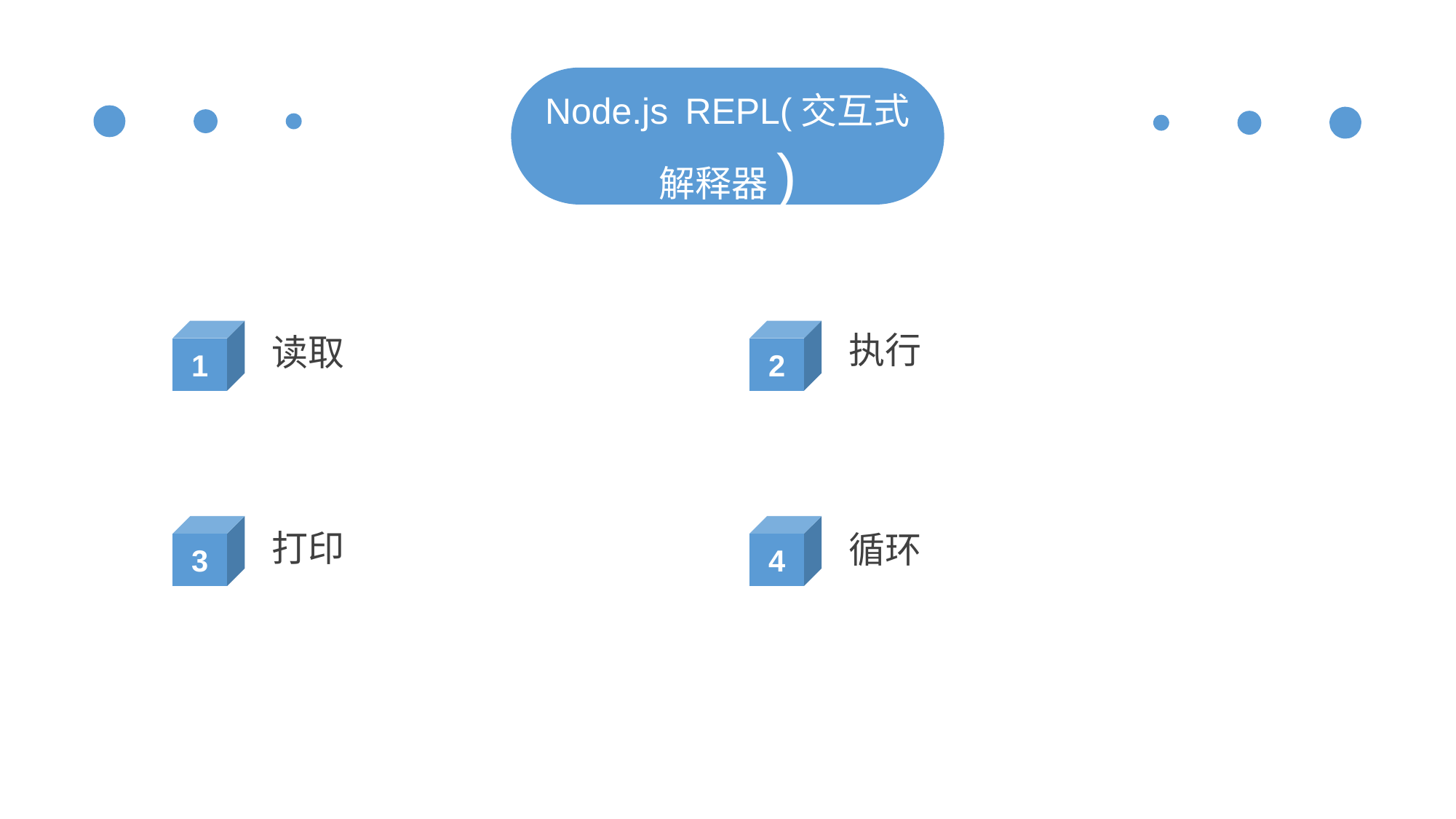

Node.js REPL(交互式解释器)
执行
读取
1
2
打印
循环
3
4